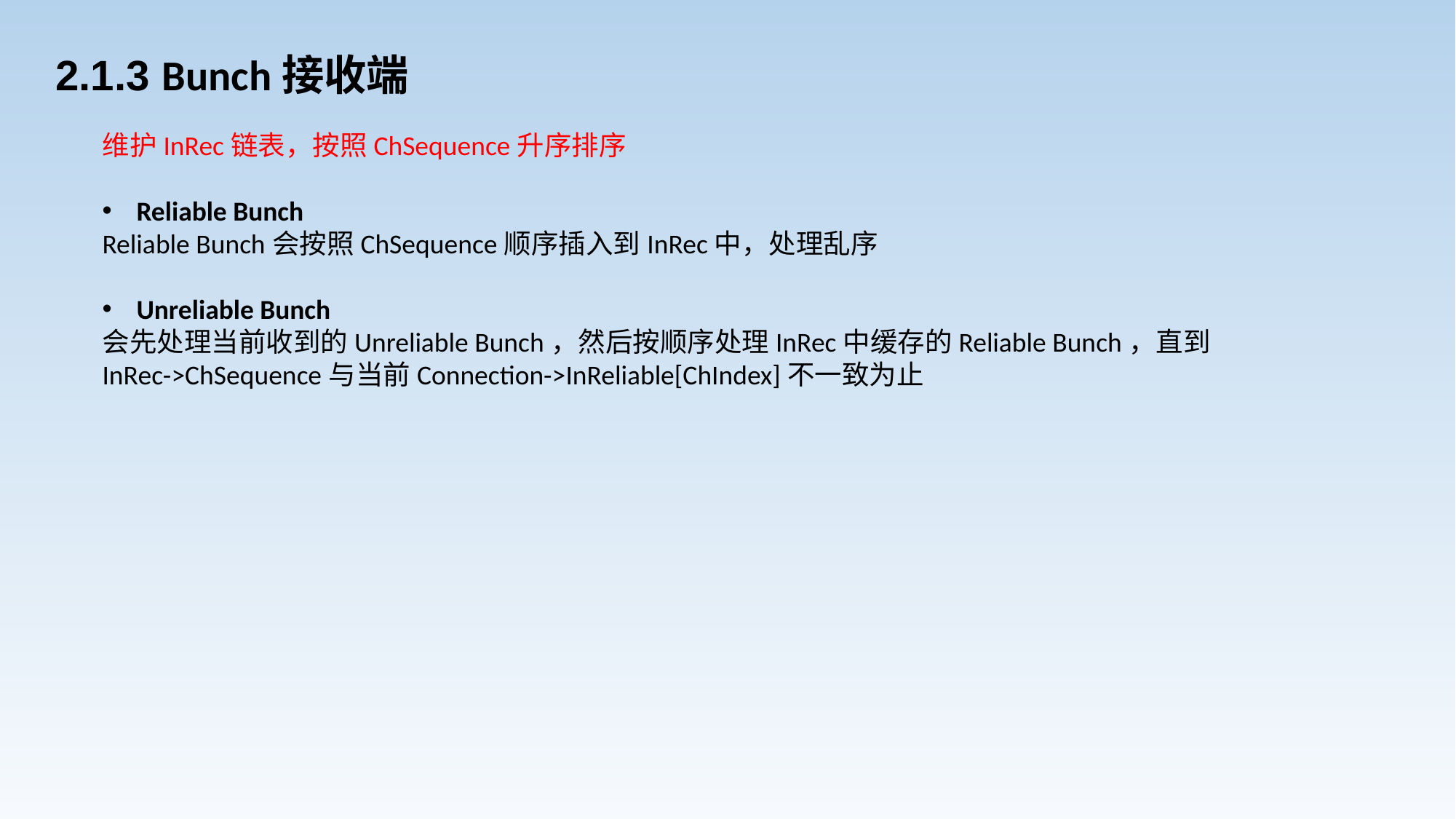

2.1.3 Bunch接收端
维护InRec链表，按照ChSequence升序排序

Reliable Bunch
Reliable Bunch会按照ChSequence顺序插入到InRec中，处理乱序

Unreliable Bunch
会先处理当前收到的Unreliable Bunch，然后按顺序处理InRec中缓存的Reliable Bunch，直到
InRec->ChSequence与当前Connection->InReliable[ChIndex]不一致为止